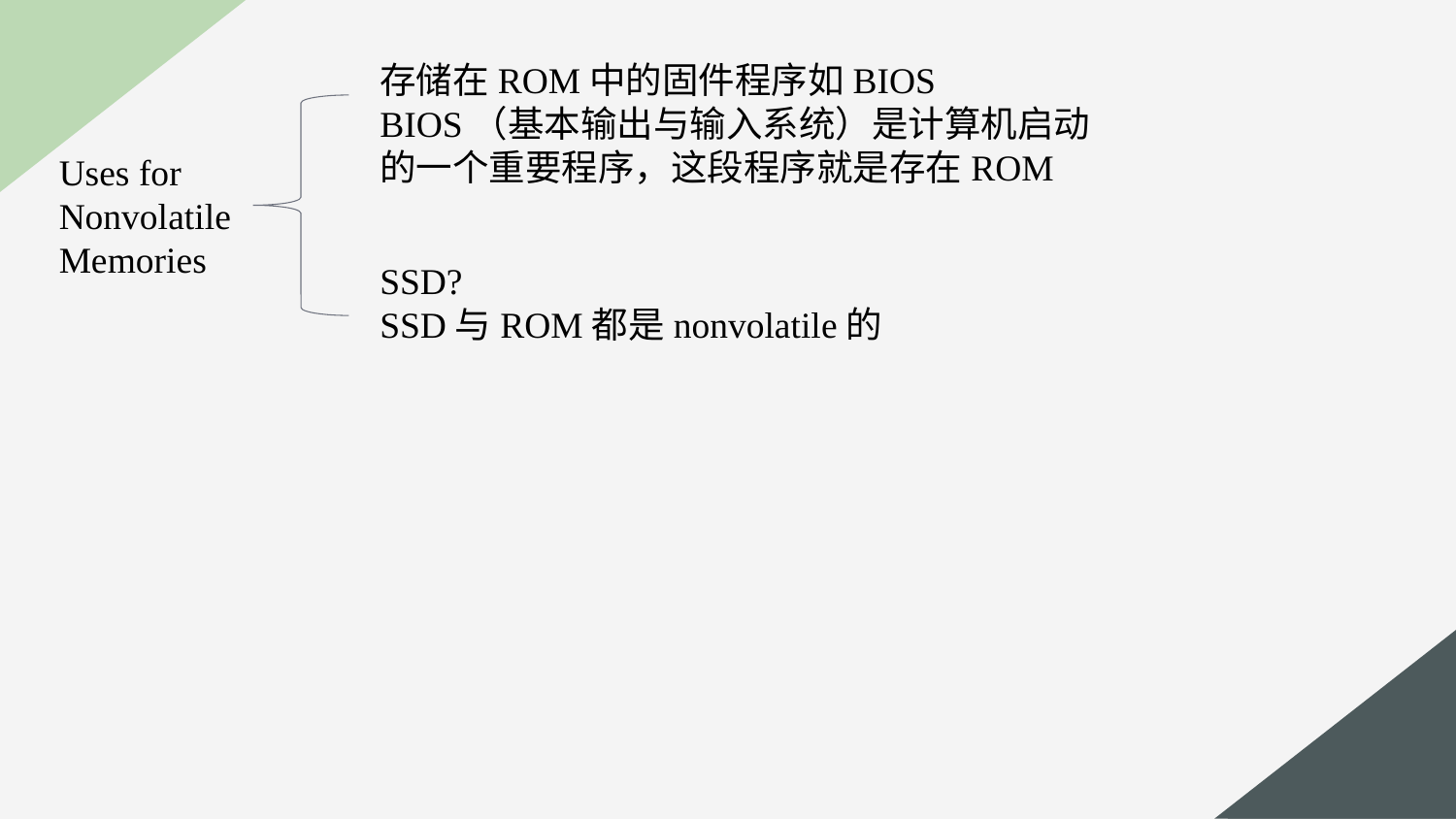

存储在ROM中的固件程序如BIOS
BIOS（基本输出与输入系统）是计算机启动的一个重要程序，这段程序就是存在ROM

Uses for Nonvolatile Memories

SSD?
SSD与ROM都是nonvolatile的